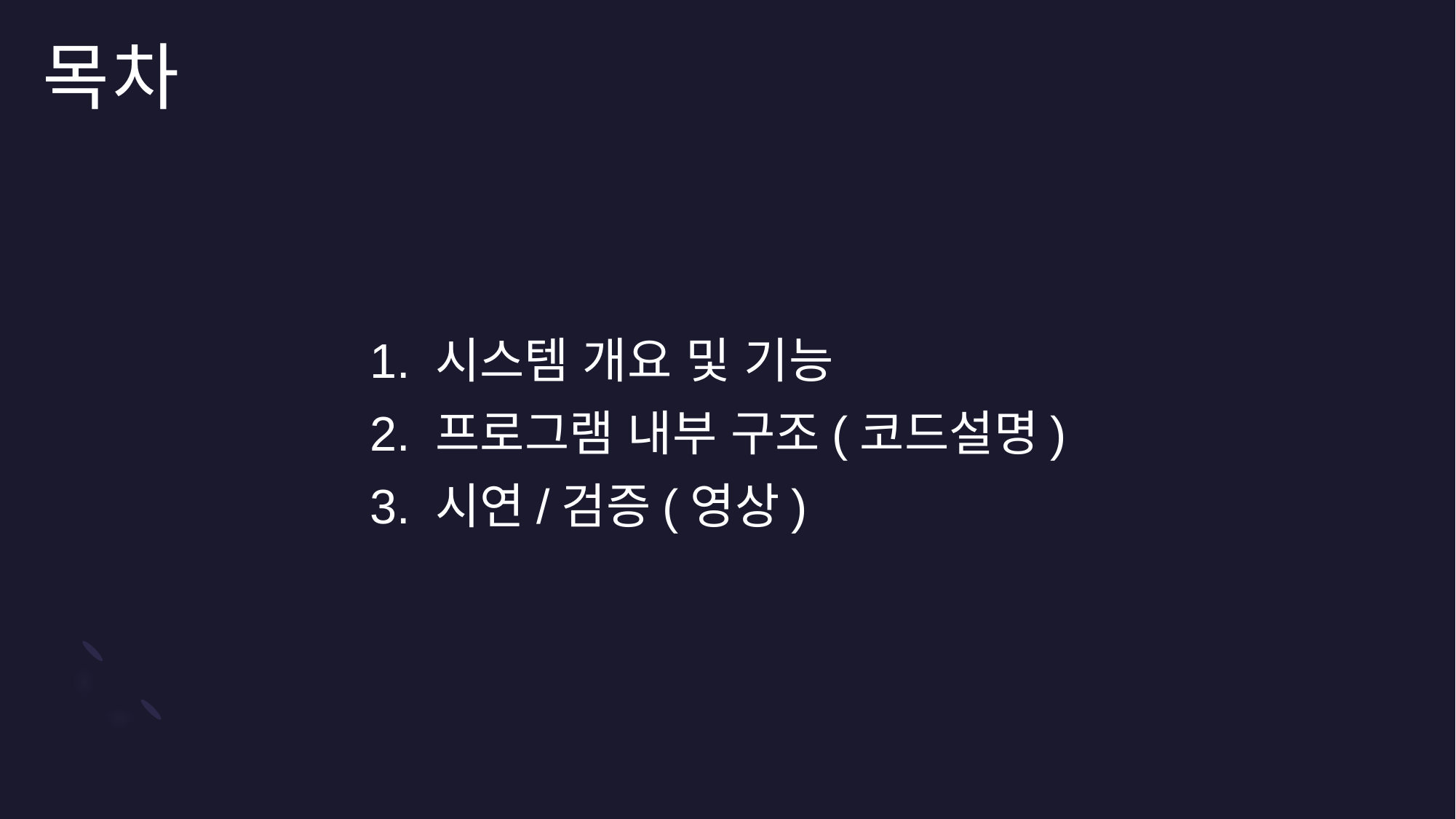

# 목차
1. 시스템 개요 및 기능
2. 프로그램 내부 구조(코드설명)
3. 시연/검증(영상)